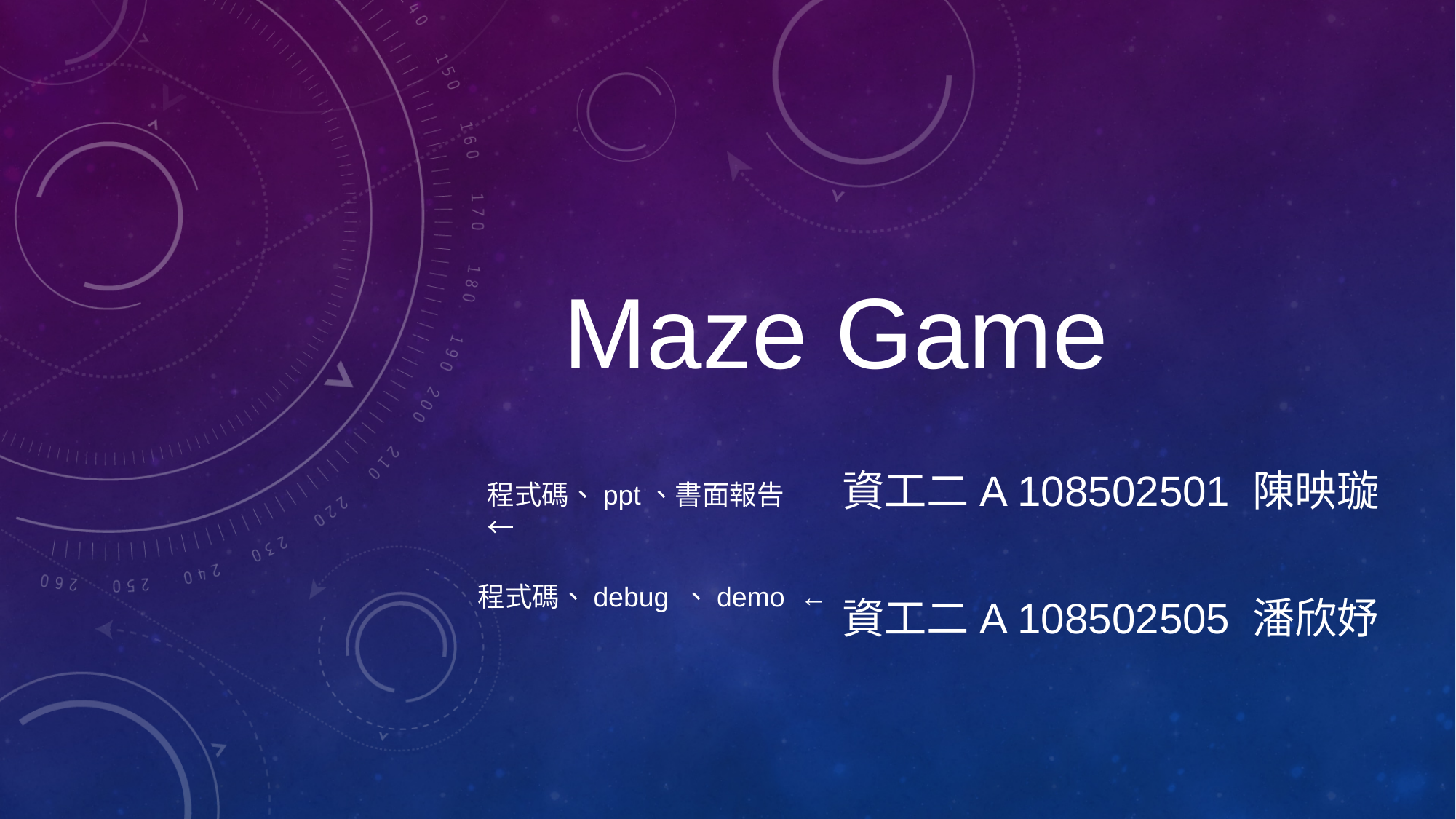

Maze Game
資工二A 108502501 陳映璇
資工二A 108502505 潘欣妤
程式碼、ppt、書面報告  ←
程式碼、debug 、demo  ←